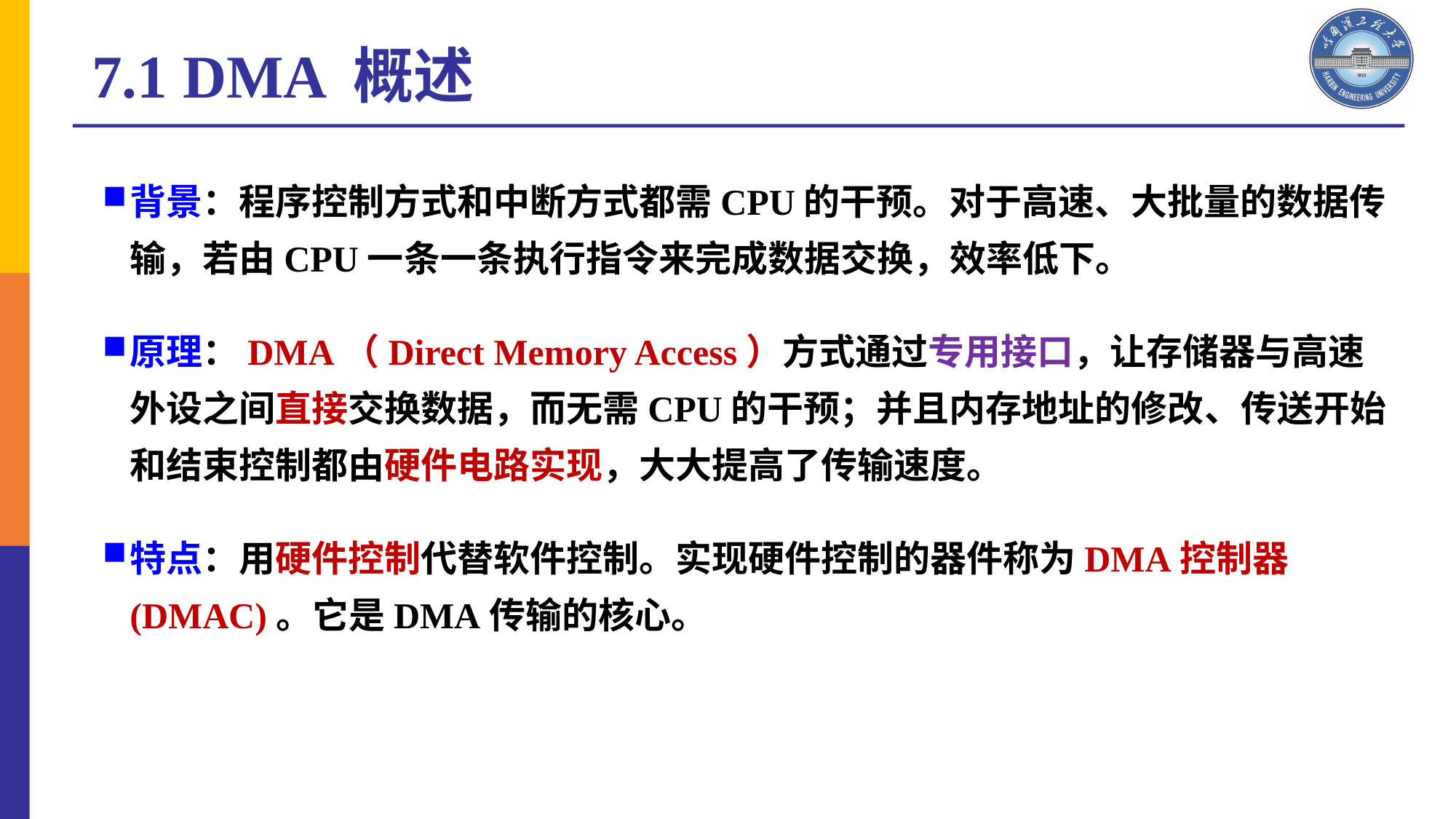

7.1 DMA 概述
背景：程序控制方式和中断方式都需CPU的干预。对于高速、大批量的数据传输，若由CPU一条一条执行指令来完成数据交换，效率低下。
原理：DMA（Direct Memory Access）方式通过专用接口，让存储器与高速外设之间直接交换数据，而无需CPU的干预；并且内存地址的修改、传送开始和结束控制都由硬件电路实现，大大提高了传输速度。
特点：用硬件控制代替软件控制。实现硬件控制的器件称为DMA控制器(DMAC)。它是DMA传输的核心。